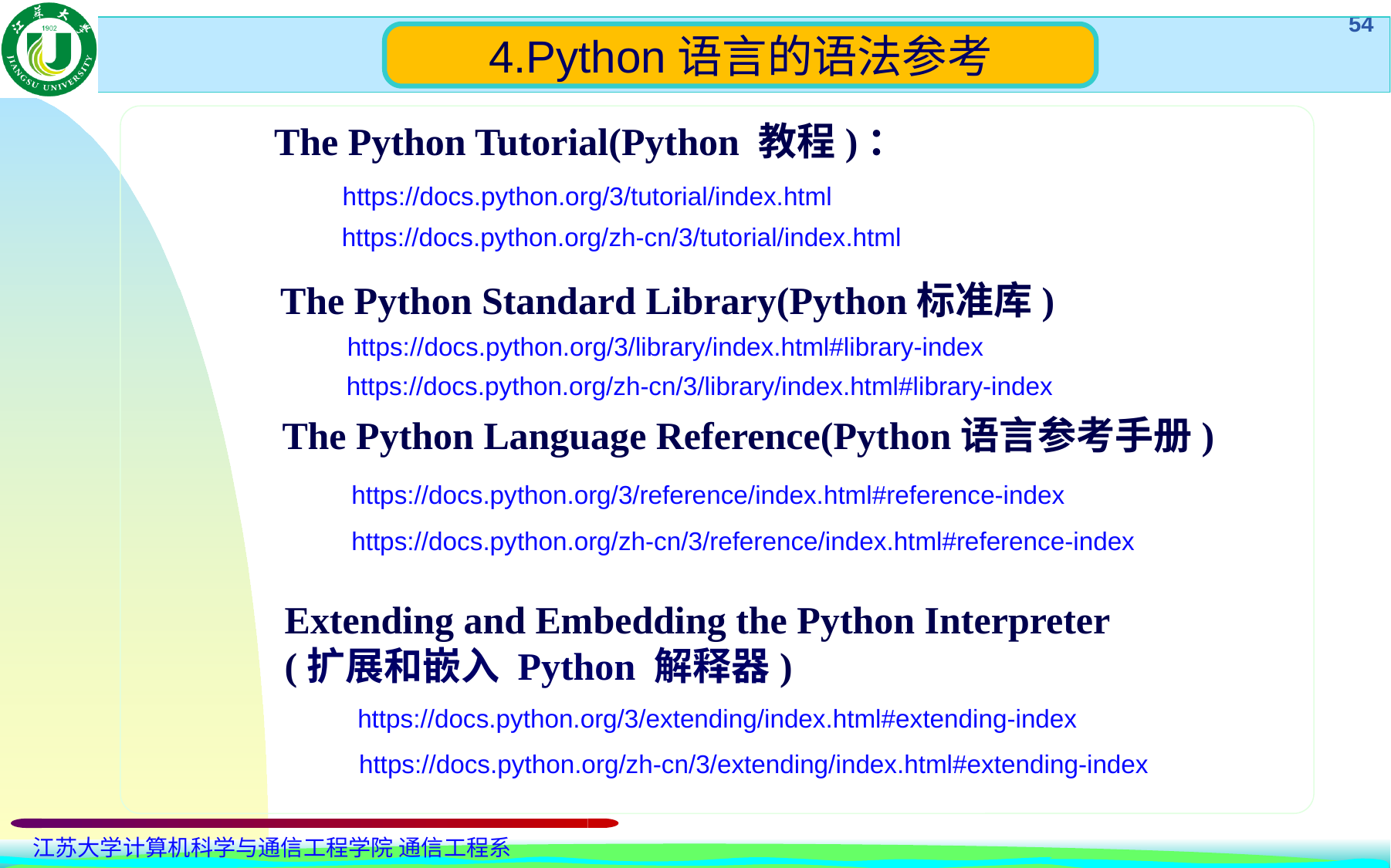

4.Python语言的语法参考

The Python Tutorial(Python 教程)：
https://docs.python.org/3/tutorial/index.html
https://docs.python.org/zh-cn/3/tutorial/index.html
The Python Standard Library(Python标准库)
https://docs.python.org/3/library/index.html#library-index
https://docs.python.org/zh-cn/3/library/index.html#library-index
The Python Language Reference(Python语言参考手册)
https://docs.python.org/3/reference/index.html#reference-index
https://docs.python.org/zh-cn/3/reference/index.html#reference-index
Extending and Embedding the Python Interpreter
(扩展和嵌入 Python 解释器)
https://docs.python.org/3/extending/index.html#extending-index
https://docs.python.org/zh-cn/3/extending/index.html#extending-index